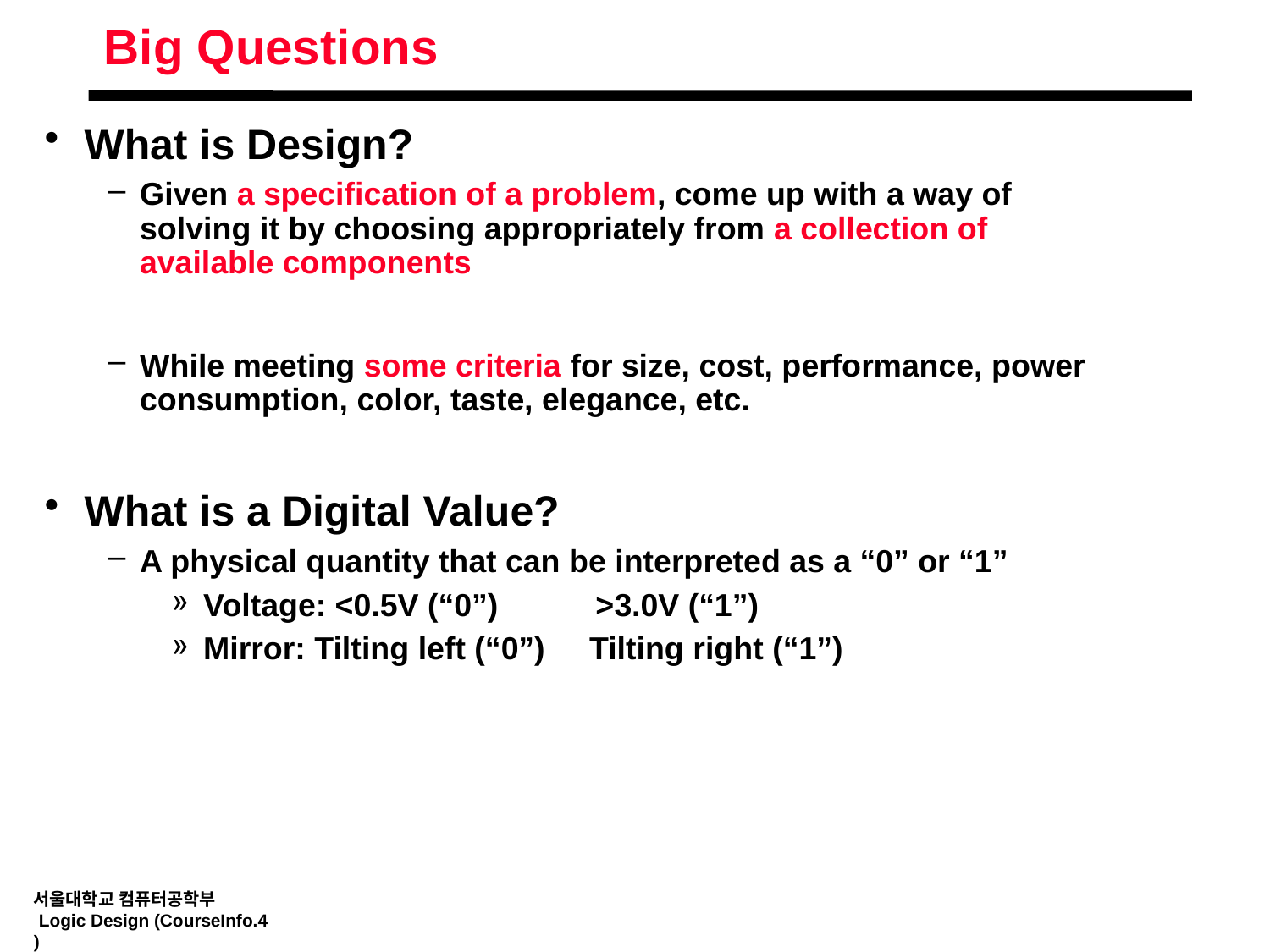

# Big Questions
What is Design?
Given a specification of a problem, come up with a way of solving it by choosing appropriately from a collection of available components

While meeting some criteria for size, cost, performance, power consumption, color, taste, elegance, etc.

What is a Digital Value?
A physical quantity that can be interpreted as a “0” or “1”
Voltage: <0.5V (“0”)           >3.0V (“1”)
Mirror: Tilting left (“0”)     Tilting right (“1”)

서울대학교 컴퓨터공학부
 Logic Design (CourseInfo.4)